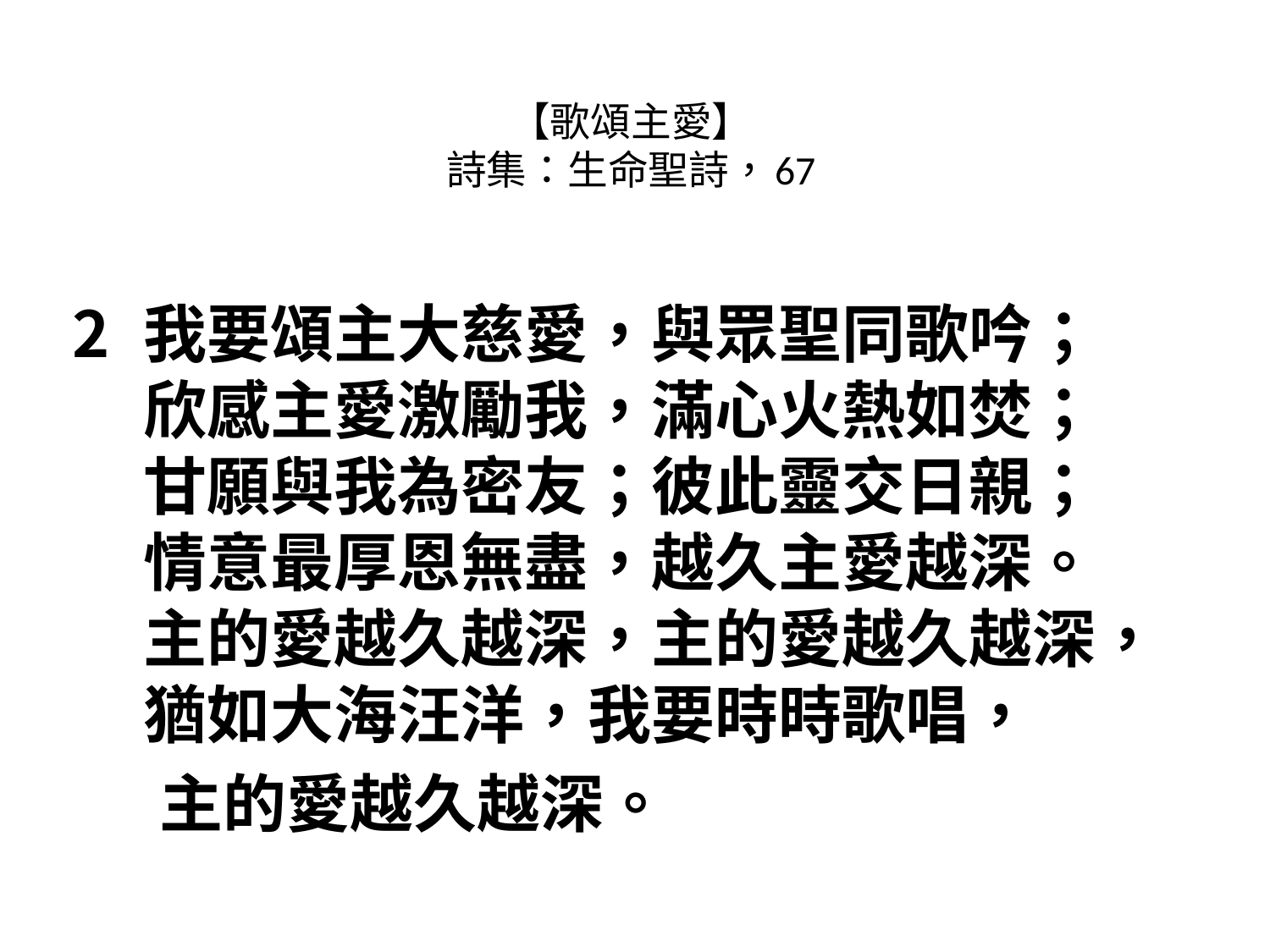

# 【歌頌主愛】 詩集：生命聖詩，67
我要頌主大慈愛，與眾聖同歌吟；
欣感主愛激勵我，滿心火熱如焚；
甘願與我為密友；彼此靈交日親；
情意最厚恩無盡，越久主愛越深。
主的愛越久越深，主的愛越久越深，
猶如大海汪洋，我要時時歌唱，
     主的愛越久越深。